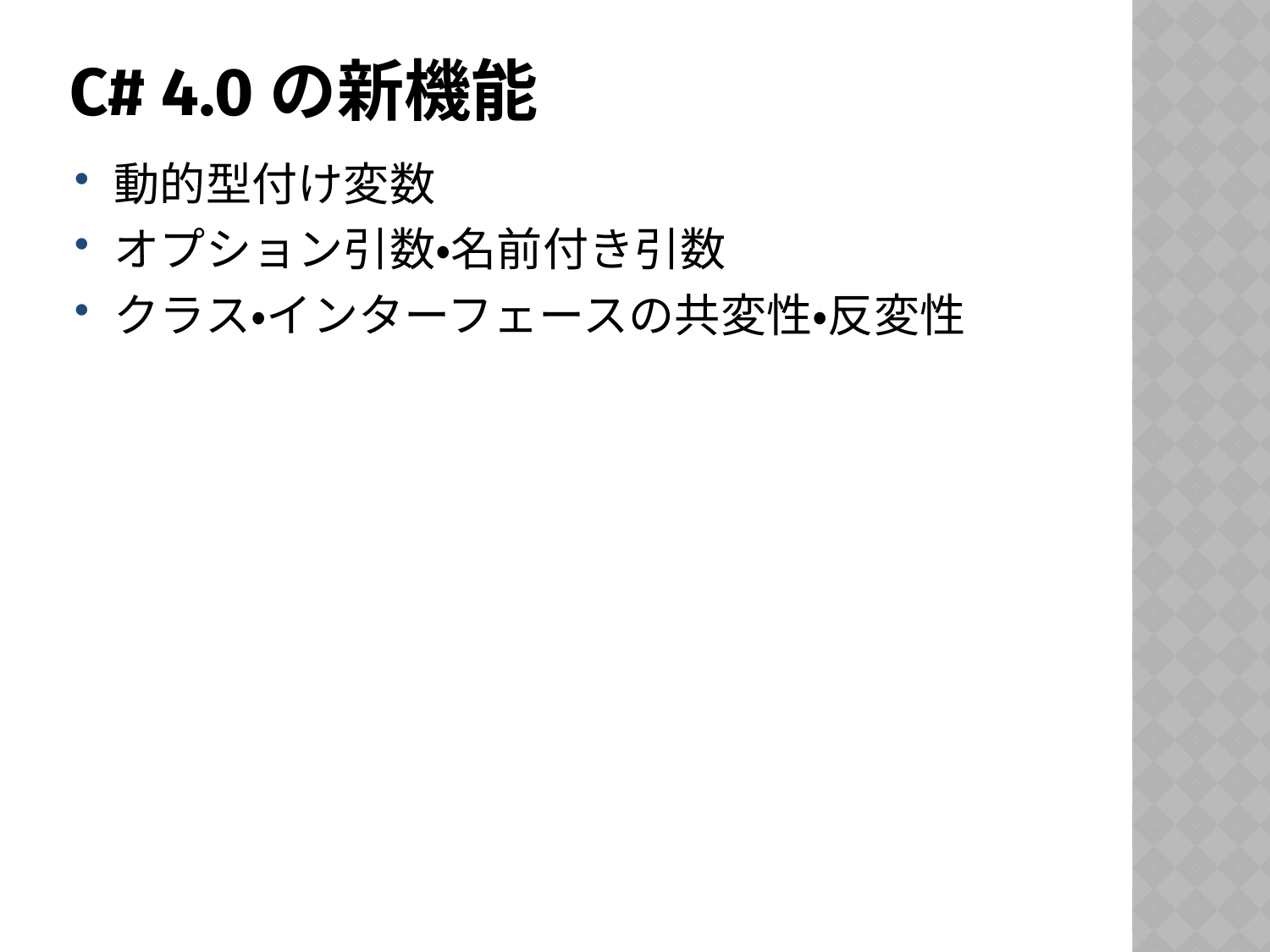

# C# 4.0の新機能
動的型付け変数
オプション引数・名前付き引数
クラス・インターフェースの共変性・反変性